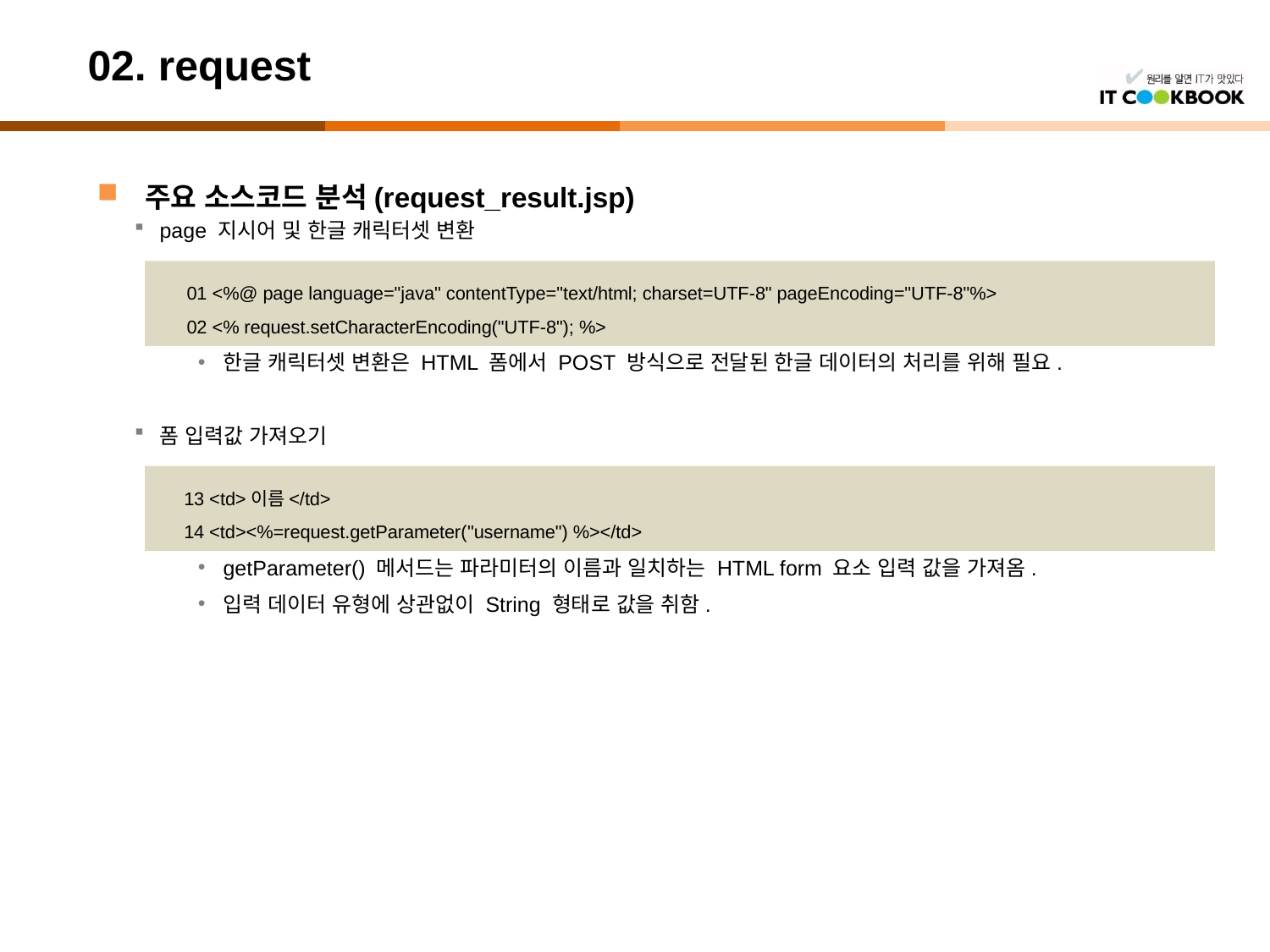

# 02. request
주요 소스코드 분석(request_result.jsp)
page 지시어 및 한글 캐릭터셋 변환

한글 캐릭터셋 변환은 HTML 폼에서 POST 방식으로 전달된 한글 데이터의 처리를 위해 필요.

폼 입력값 가져오기

getParameter() 메서드는 파라미터의 이름과 일치하는 HTML form 요소 입력 값을 가져옴.
입력 데이터 유형에 상관없이 String 형태로 값을 취함.

01 <%@ page language="java" contentType="text/html; charset=UTF-8" pageEncoding="UTF-8"%>
02 <% request.setCharacterEncoding("UTF-8"); %>

13 <td>이름</td>
14 <td><%=request.getParameter("username") %></td>